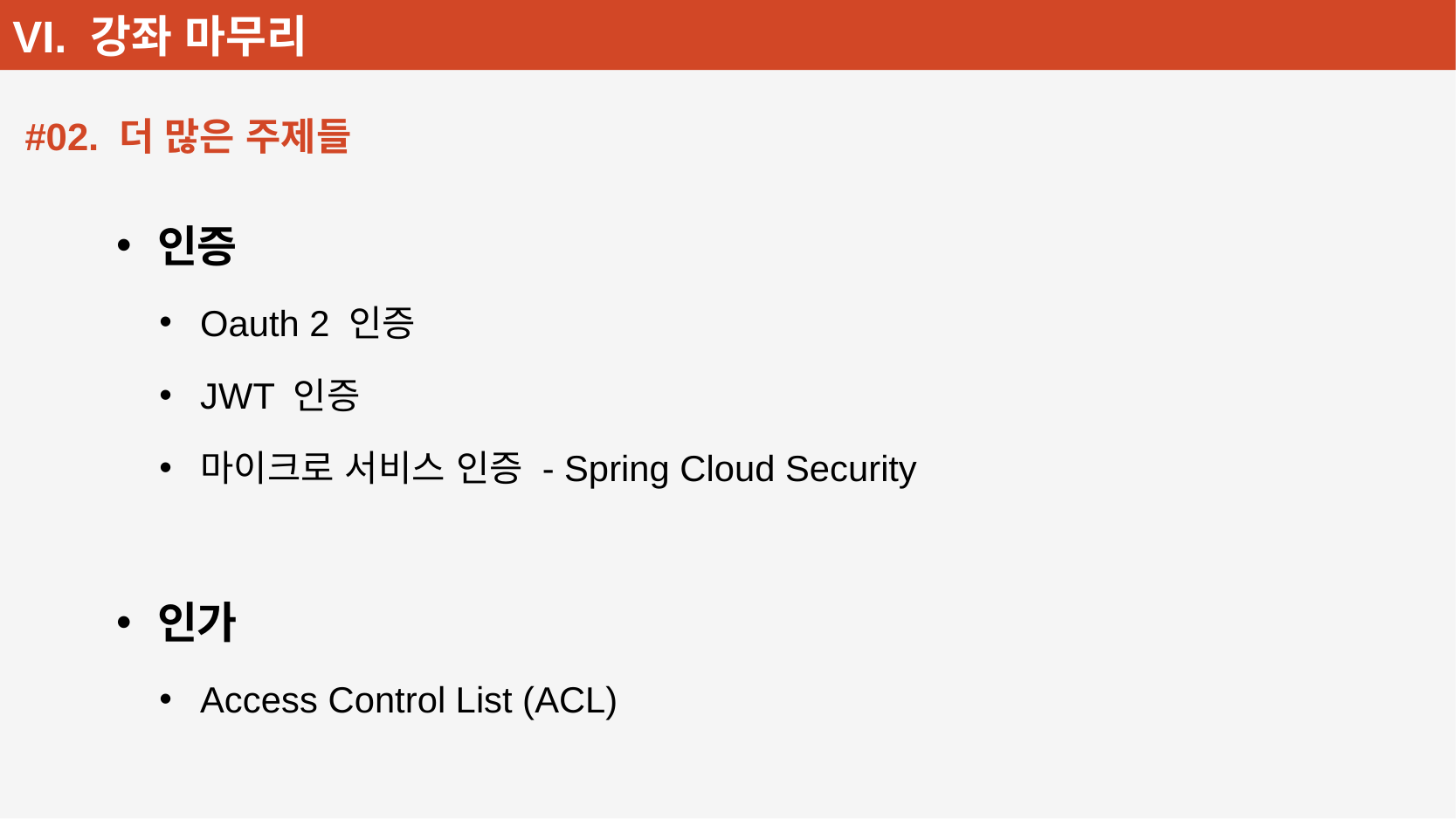

#02. 더 많은 주제들
인증
Oauth 2 인증
JWT 인증
마이크로 서비스 인증 - Spring Cloud Security

인가
Access Control List (ACL)